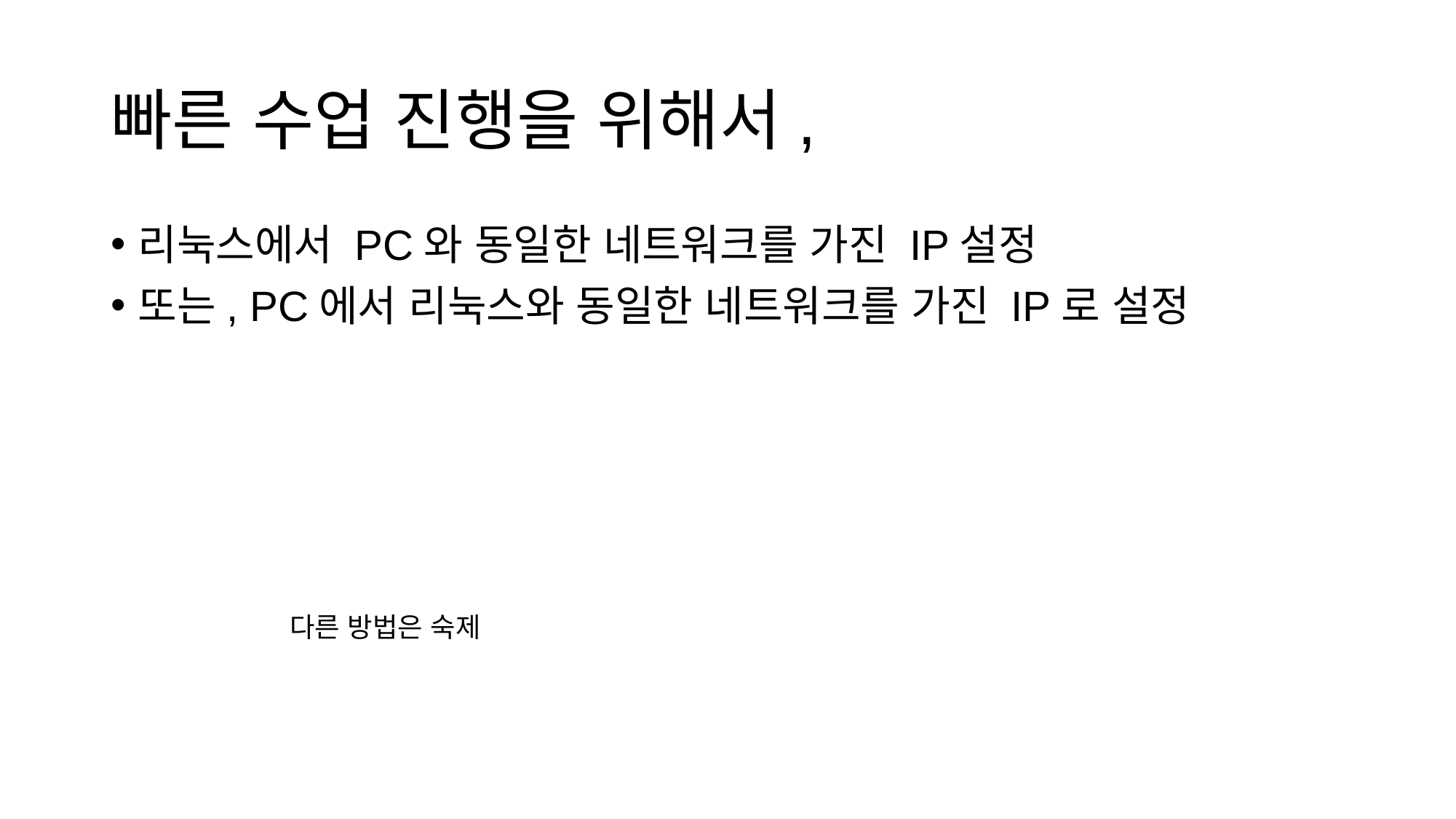

# 빠른 수업 진행을 위해서,
리눅스에서 PC와 동일한 네트워크를 가진 IP설정
또는, PC에서 리눅스와 동일한 네트워크를 가진 IP로 설정
다른 방법은 숙제